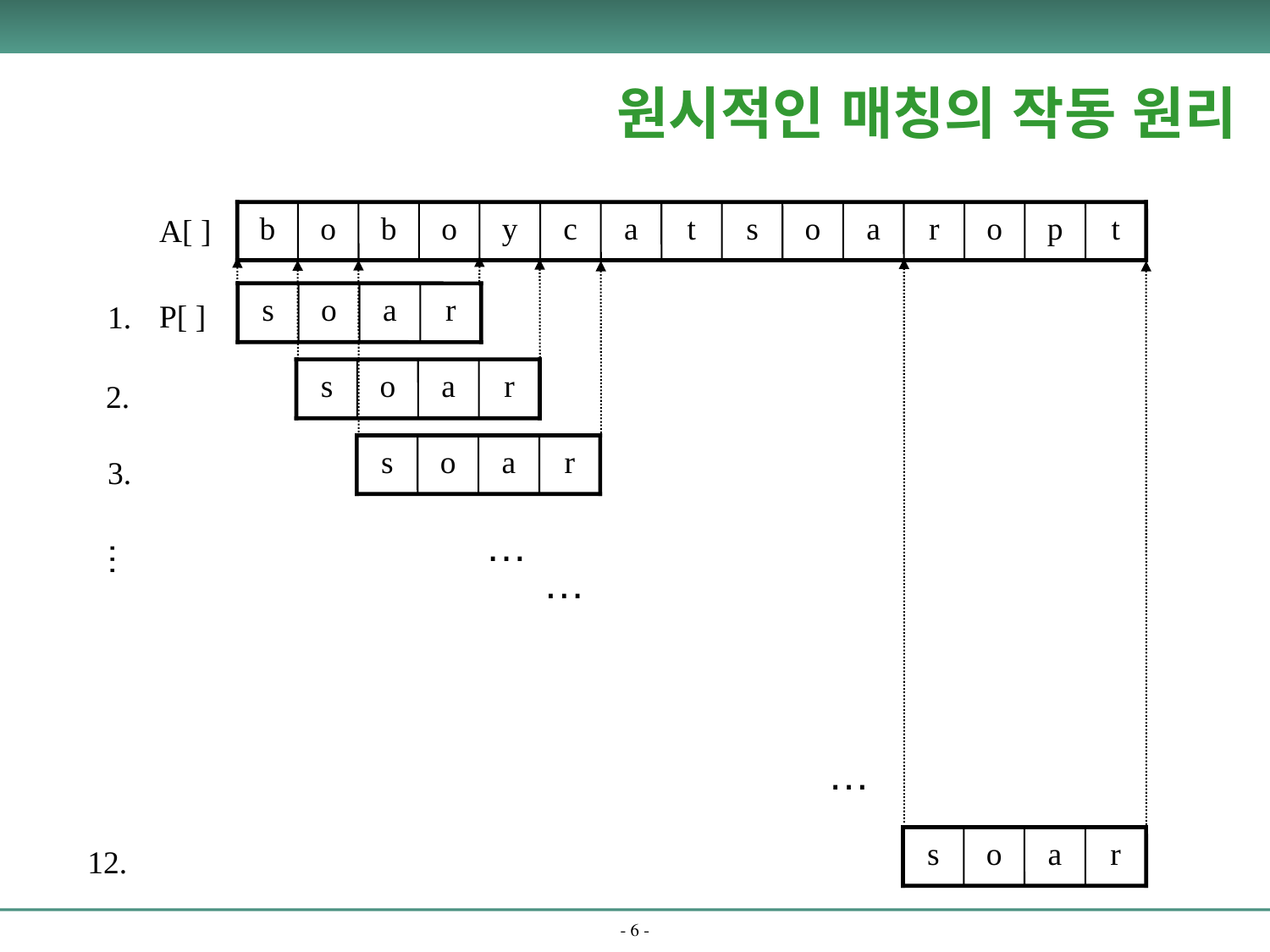

원시적인 매칭의 작동 원리
b

o

b

o

y

c

a

t

s

o

a

r

o

p

t

A[ ]

s

o

a

r

P[ ]
1.

s

o

a

r

2.

s

o

a

r

3.

…
…
…
…
s

o

a

r

12.